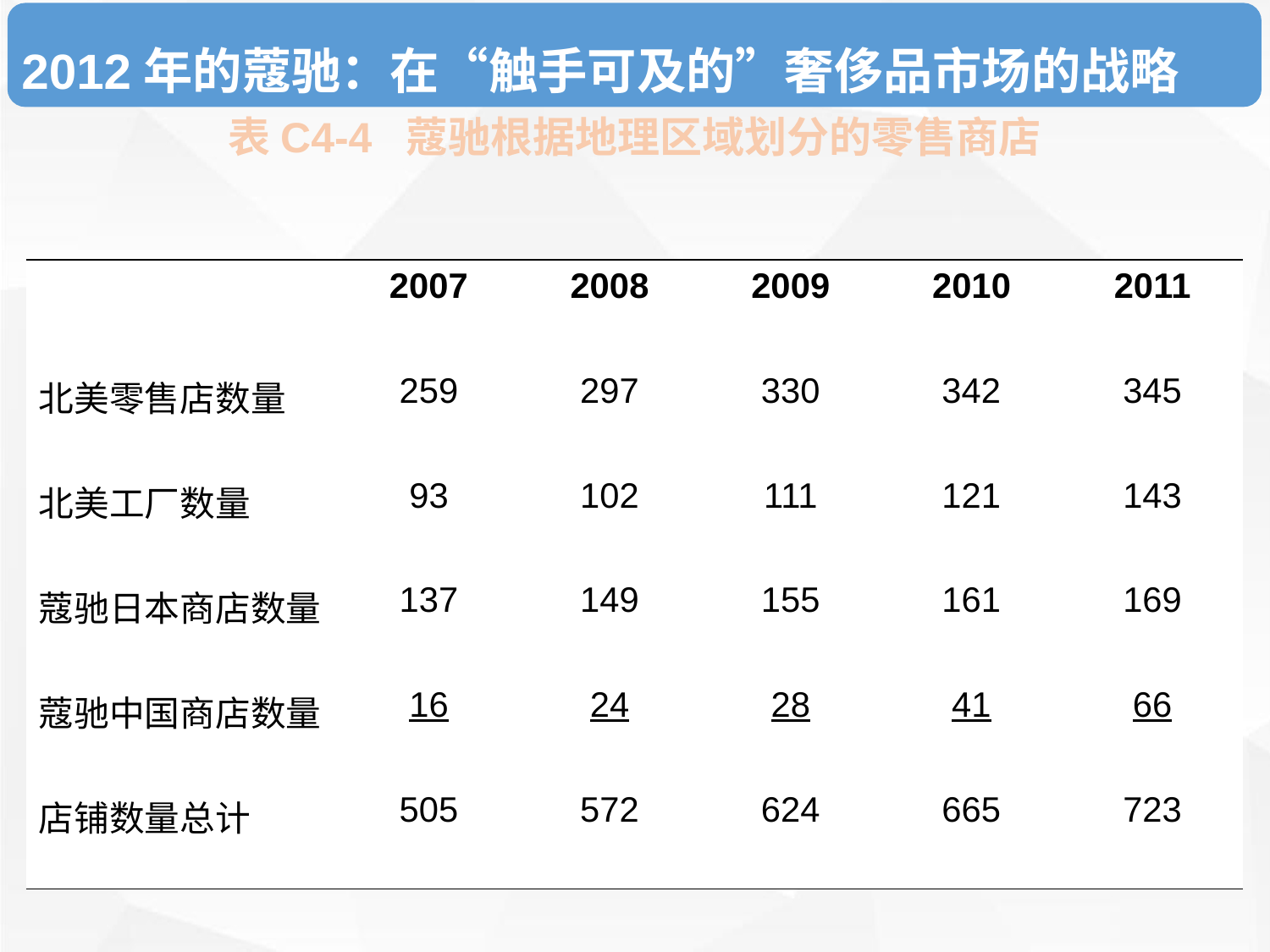

2012年的蔻驰：在“触手可及的”奢侈品市场的战略

表C4-4  蔻驰根据地理区域划分的零售商店

|  | 2007 | 2008 | 2009 | 2010 | 2011 |
| --- | --- | --- | --- | --- | --- |
| 北美零售店数量 | 259 | 297 | 330 | 342 | 345 |
| 北美工厂数量 | 93 | 102 | 111 | 121 | 143 |
| 蔻驰日本商店数量 | 137 | 149 | 155 | 161 | 169 |
| 蔻驰中国商店数量 | 16 | 24 | 28 | 41 | 66 |
| 店铺数量总计 | 505 | 572 | 624 | 665 | 723 |